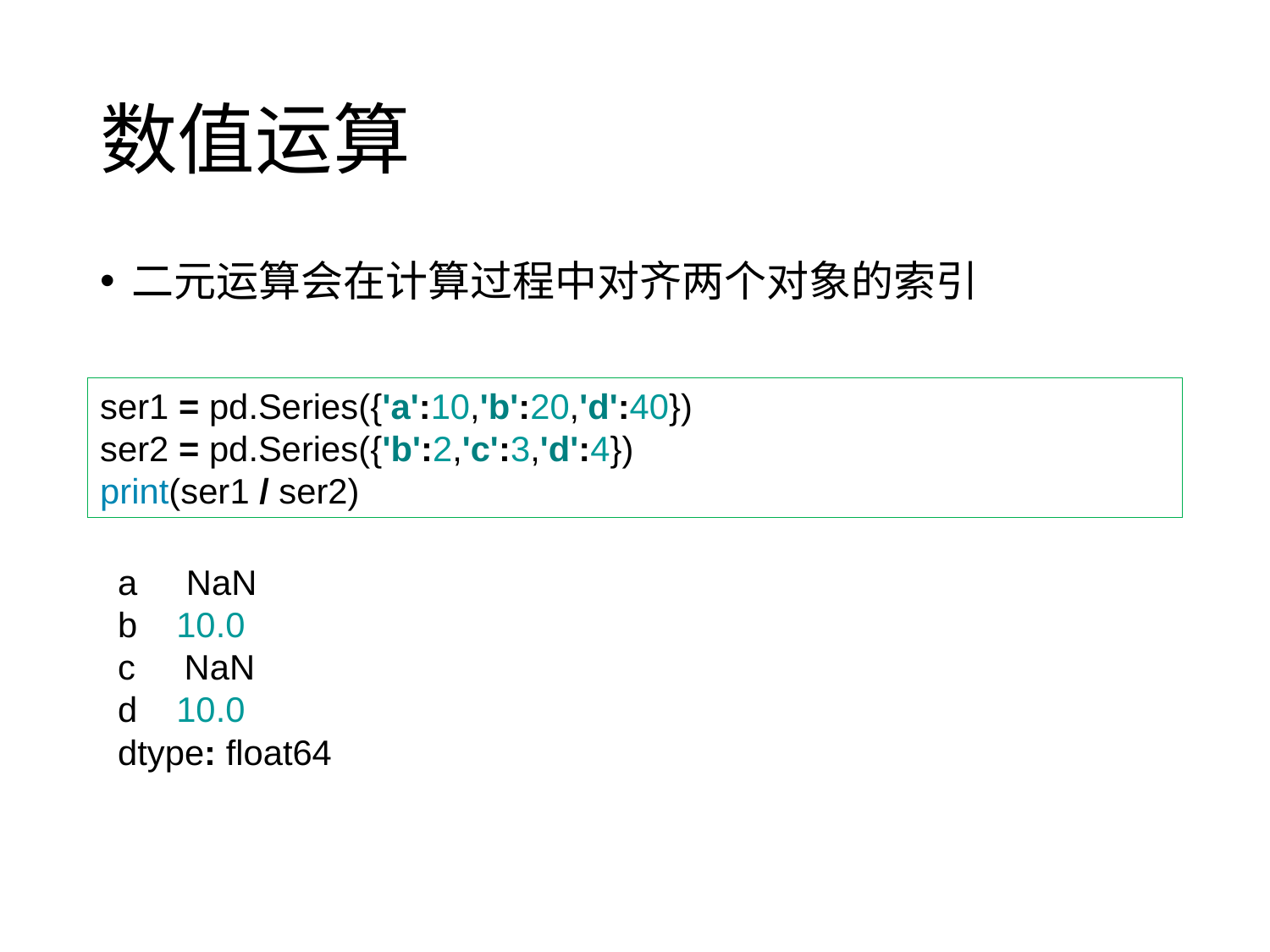

# 数值运算
二元运算会在计算过程中对齐两个对象的索引
ser1 = pd.Series({'a':10,'b':20,'d':40})
ser2 = pd.Series({'b':2,'c':3,'d':4})
print(ser1 / ser2)
a     NaN
b    10.0
c     NaN
d    10.0
dtype: float64
34